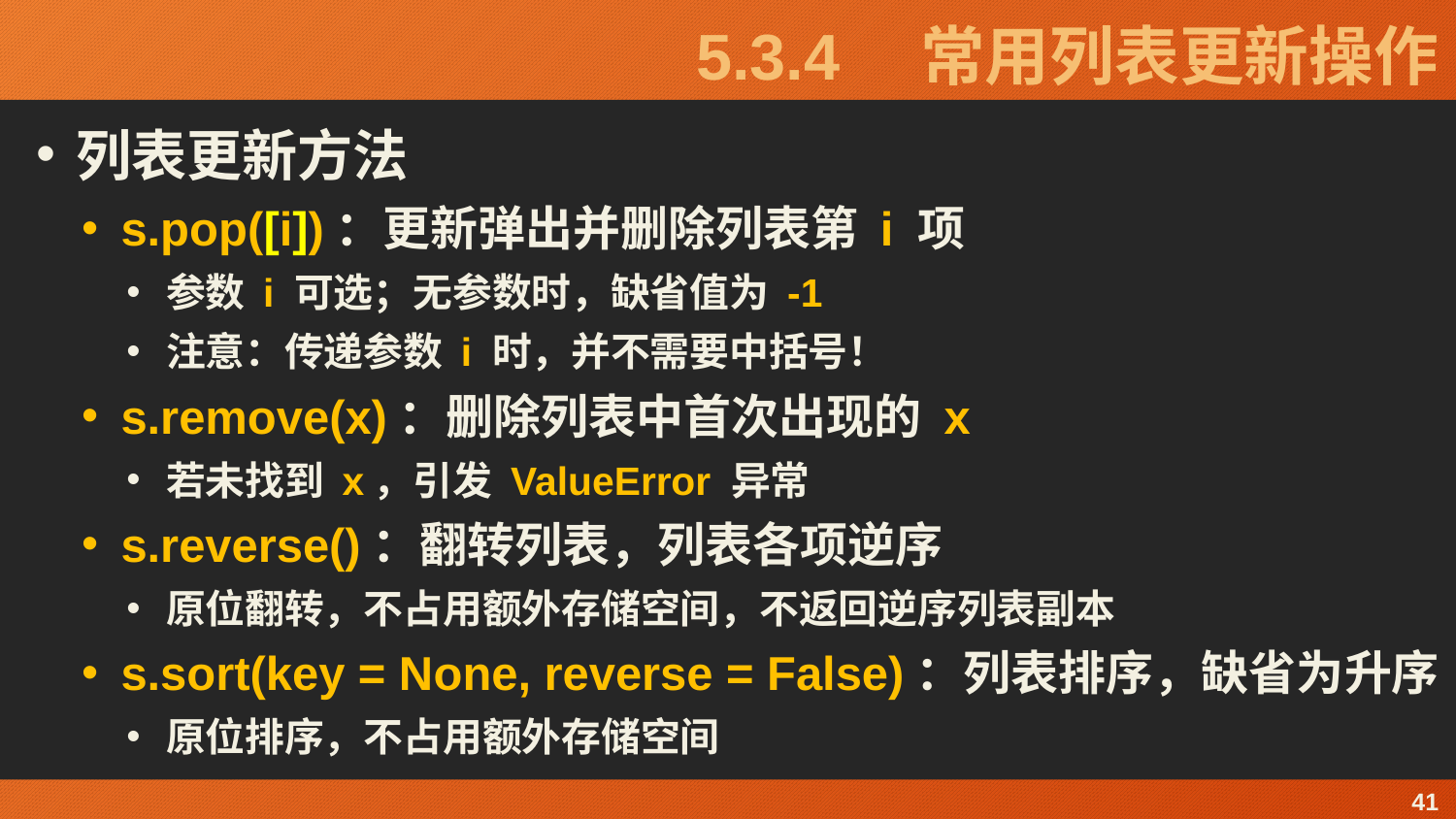

# 5.3.4　常用列表更新操作
列表更新方法
s.pop([i])：更新弹出并删除列表第 i 项
参数 i 可选；无参数时，缺省值为 -1
注意：传递参数 i 时，并不需要中括号！
s.remove(x)：删除列表中首次出现的 x
若未找到 x，引发 ValueError 异常
s.reverse()：翻转列表，列表各项逆序
原位翻转，不占用额外存储空间，不返回逆序列表副本
s.sort(key = None, reverse = False)：列表排序，缺省为升序
原位排序，不占用额外存储空间
41